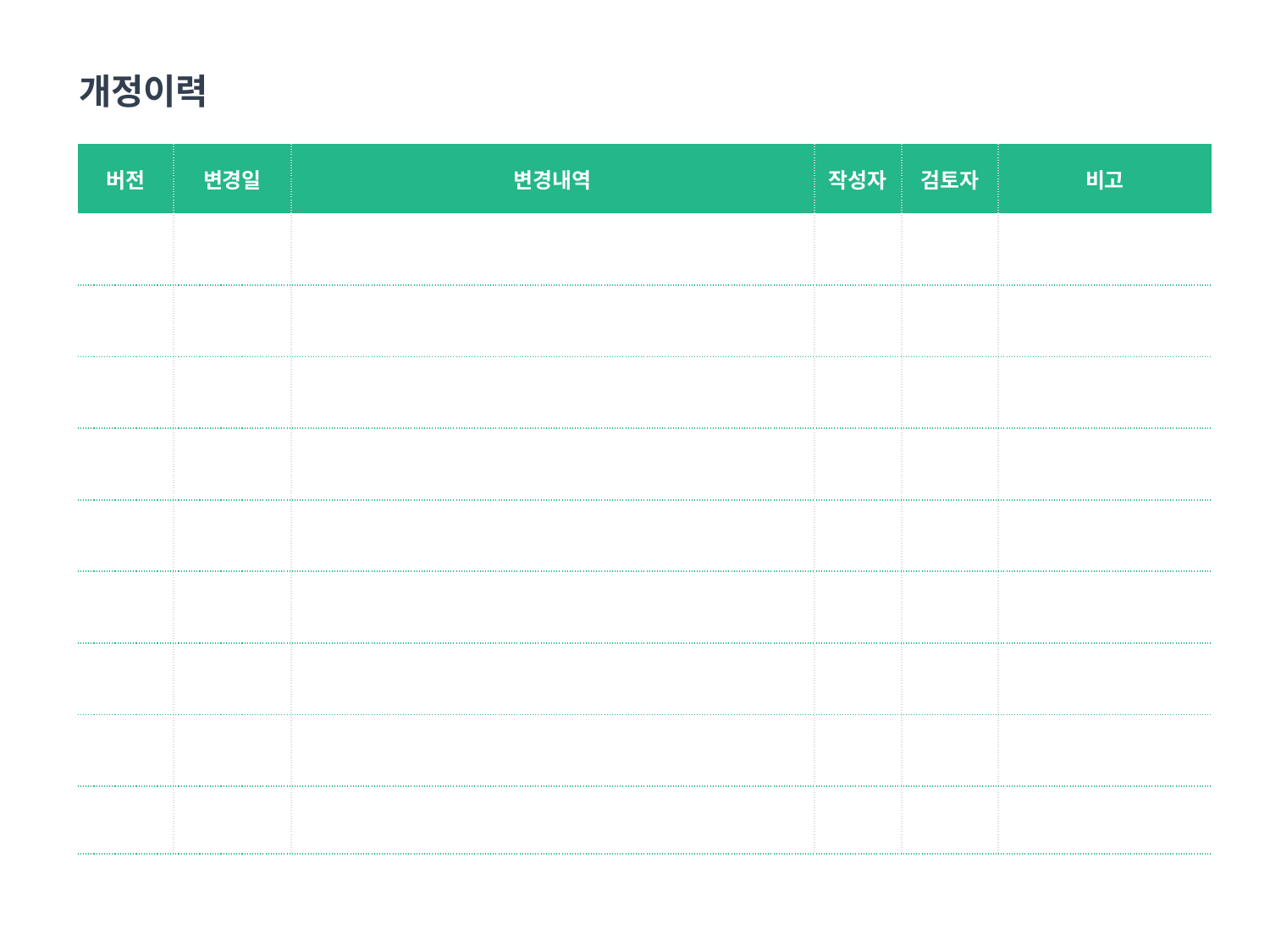

개정이력
| 버전 | 변경일 | 변경내역 | 작성자 | 검토자 | 비고 |
| --- | --- | --- | --- | --- | --- |
|  |  |  |  |  |  |
|  |  |  |  |  |  |
|  |  |  |  |  |  |
|  |  |  |  |  |  |
|  |  |  |  |  |  |
|  |  |  |  |  |  |
|  |  |  |  |  |  |
|  |  |  |  |  |  |
|  |  |  |  |  |  |